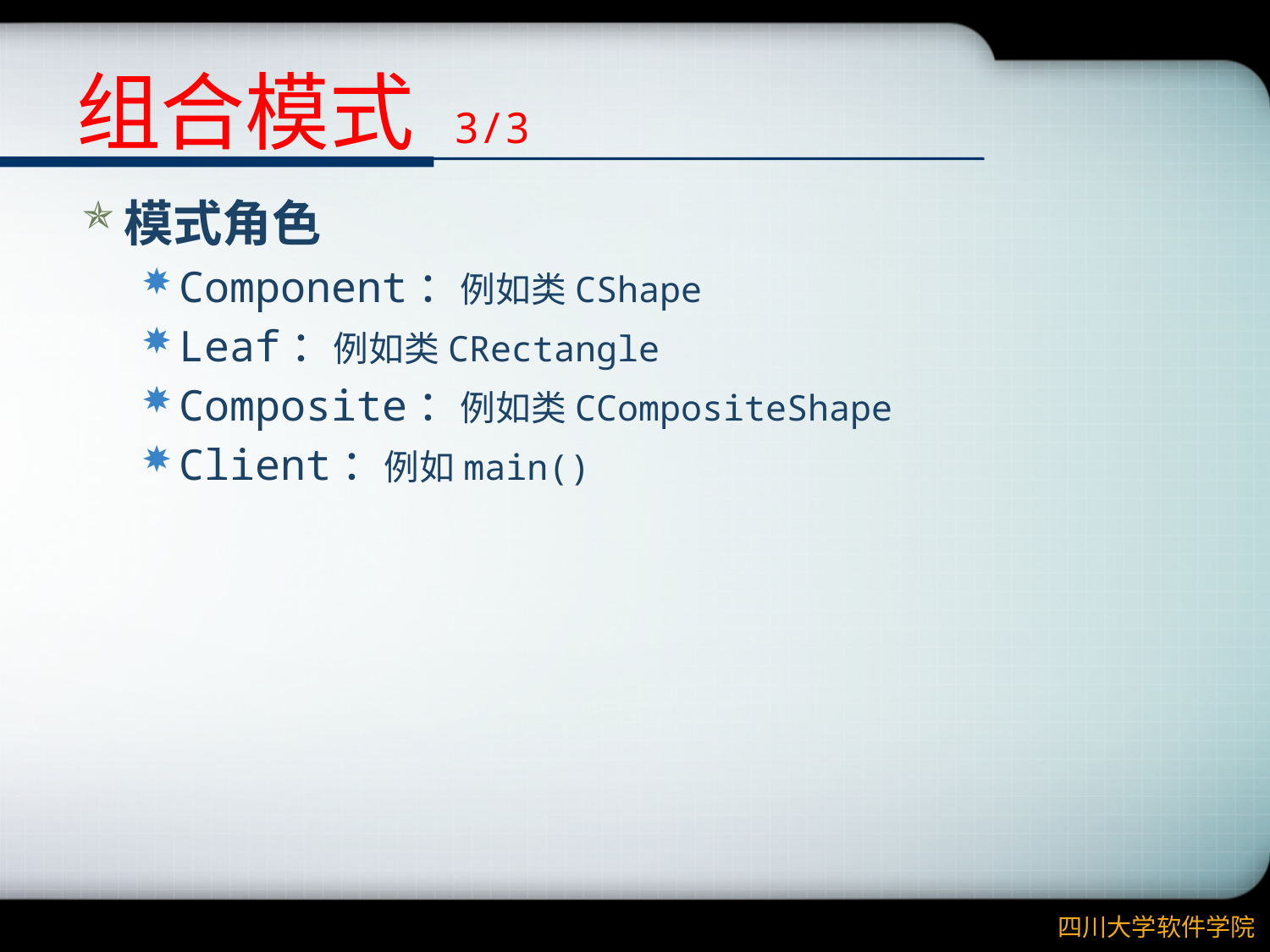

# 组合模式 3/3
模式角色
Component：例如类CShape
Leaf：例如类CRectangle
Composite：例如类CCompositeShape
Client：例如main()